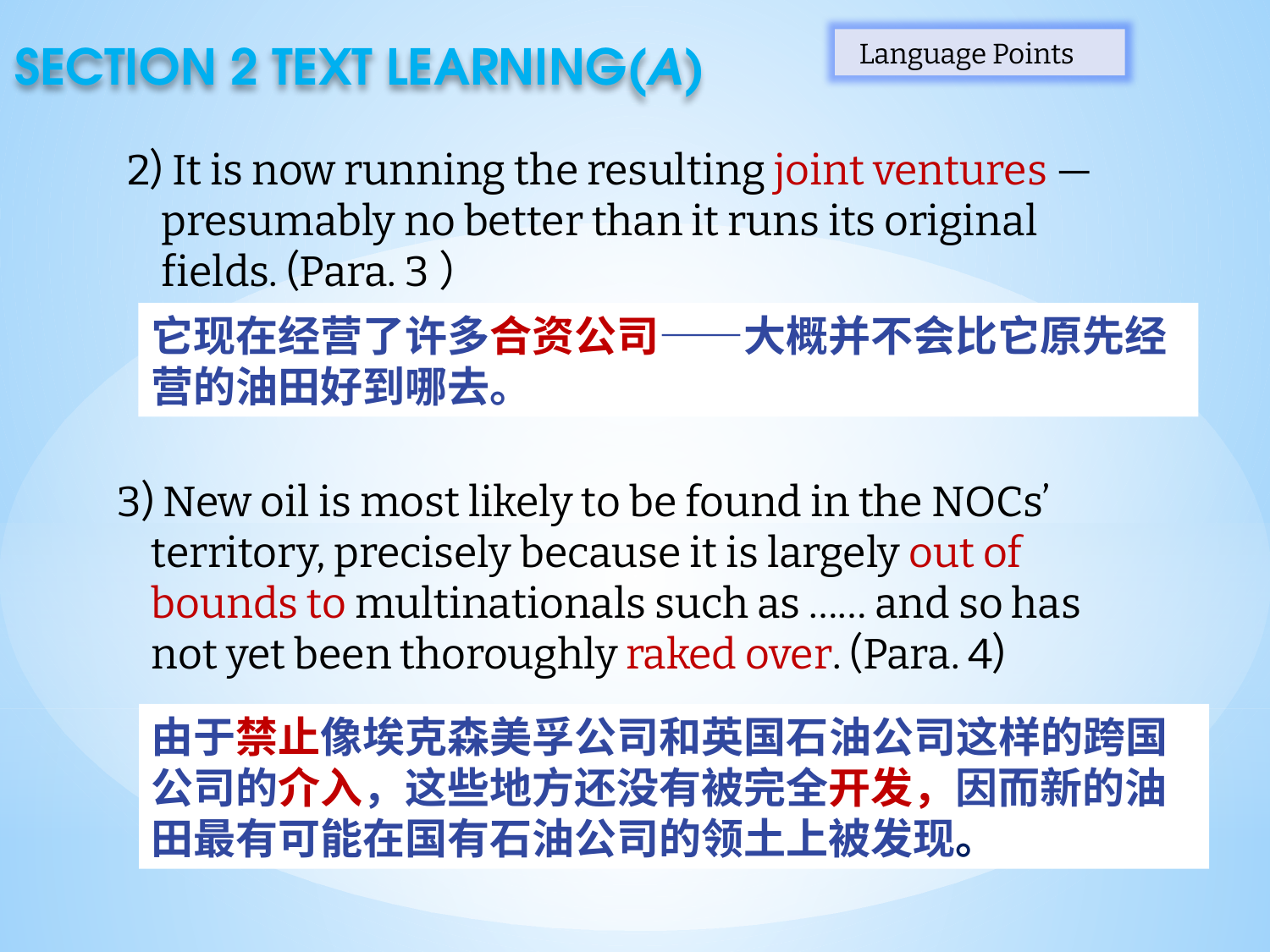

Section 2 text learning(A)
  Language Points
2) It is now running the resulting joint ventures —
    presumably no better than it runs its original
    fields. (Para. 3）
它现在经营了许多合资公司——大概并不会比它原先经营的油田好到哪去。
3) New oil is most likely to be found in the NOCs’
    territory, precisely because it is largely out of
    bounds to multinationals such as …… and so has
    not yet been thoroughly raked over. (Para. 4)
由于禁止像埃克森美孚公司和英国石油公司这样的跨国公司的介入，这些地方还没有被完全开发，因而新的油田最有可能在国有石油公司的领土上被发现。